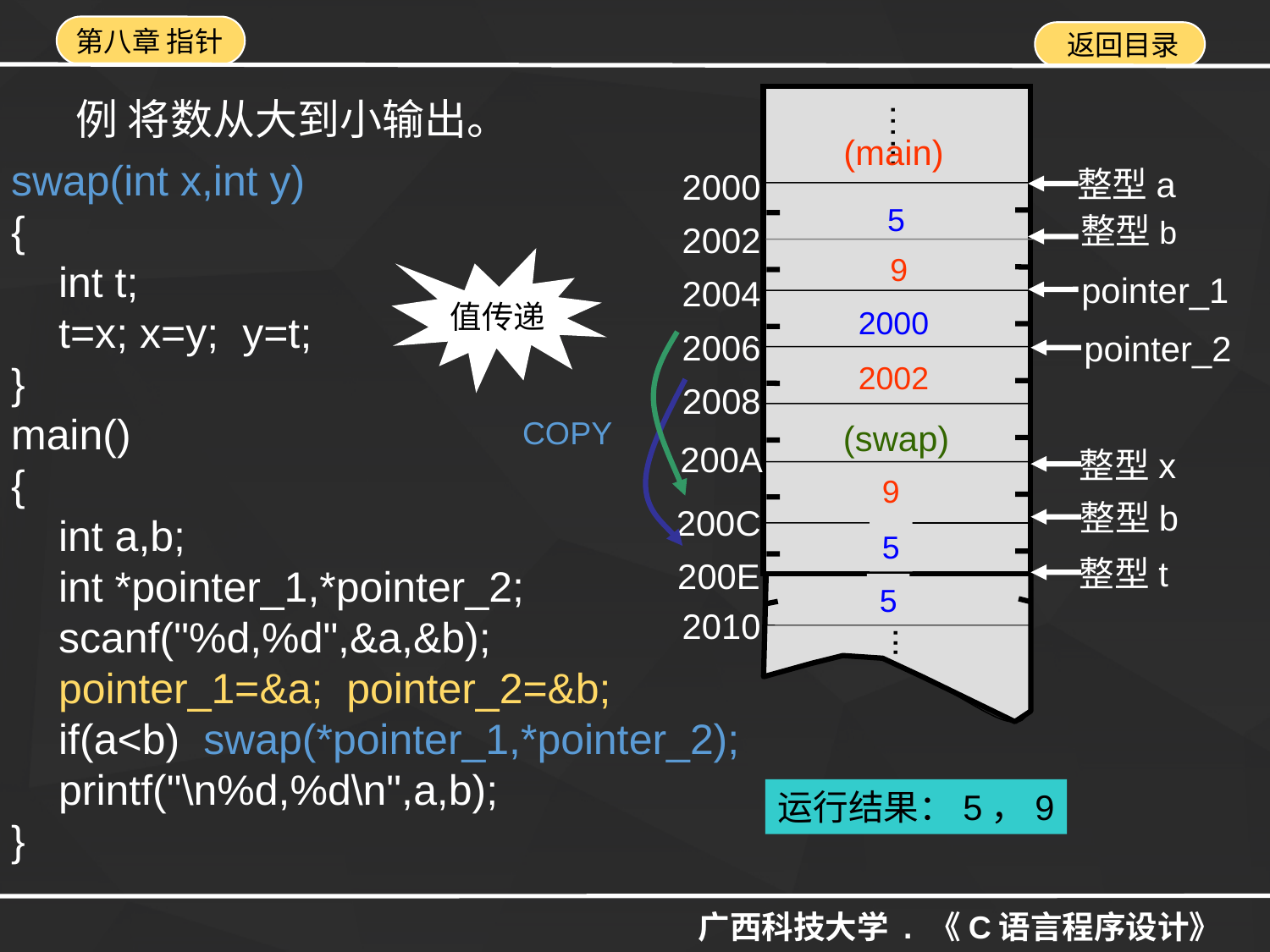

例 将数从大到小输出。

…...
2000

2002

2004

2006

2008

200A

200C

200E

2010

...
(main)
整型a

  整型b

pointer_1

pointer_2

swap(int x,int y)
{
    int t;
    t=x; x=y;  y=t;
}
main()
{
    int a,b;
    int *pointer_1,*pointer_2;
    scanf("%d,%d",&a,&b);
    pointer_1=&a;  pointer_2=&b;
    if(a<b)  swap(*pointer_1,*pointer_2);
    printf("\n%d,%d\n",a,b);
}
5
9
值传递
2000

5
2002

9
COPY
(swap)
整型x

整型b

整型t

9
5
5
运行结果：5，9